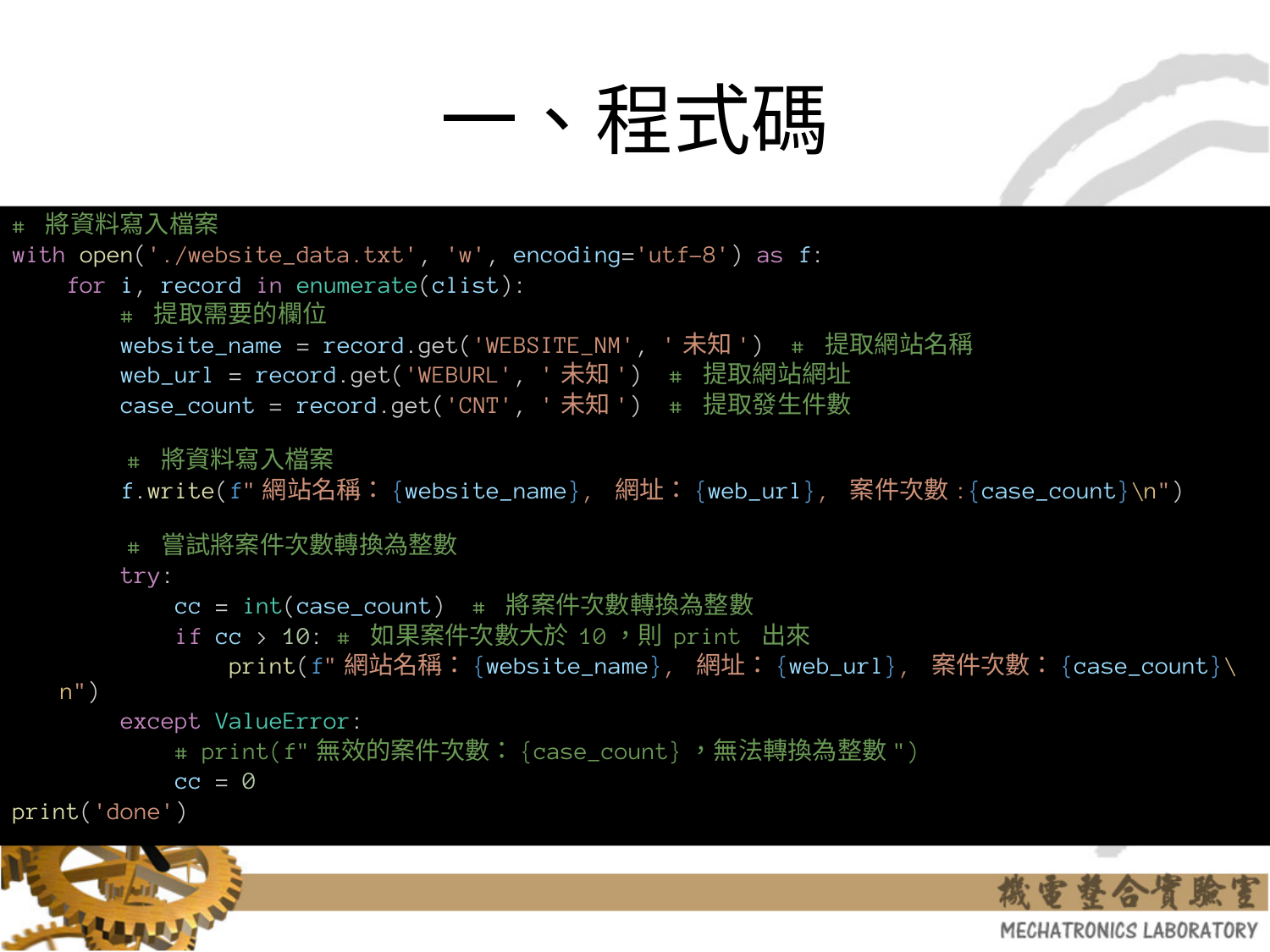

# 一、程式碼
# 將資料寫入檔案
with open('./website_data.txt', 'w', encoding='utf-8') as f:
    for i, record in enumerate(clist):
        # 提取需要的欄位
        website_name = record.get('WEBSITE_NM', '未知')  # 提取網站名稱
        web_url = record.get('WEBURL', '未知')  # 提取網站網址
        case_count = record.get('CNT', '未知')  # 提取發生件數
     # 將資料寫入檔案
        f.write(f"網站名稱：{website_name}, 網址：{web_url}, 案件次數:{case_count}\n")
     # 嘗試將案件次數轉換為整數
        try:
            cc = int(case_count)  # 將案件次數轉換為整數
            if cc > 10: # 如果案件次數大於 10，則 print 出來
                print(f"網站名稱：{website_name}, 網址：{web_url}, 案件次數：{case_count}\n")
        except ValueError:
            # print(f"無效的案件次數：{case_count}，無法轉換為整數")
            cc = 0
print('done')